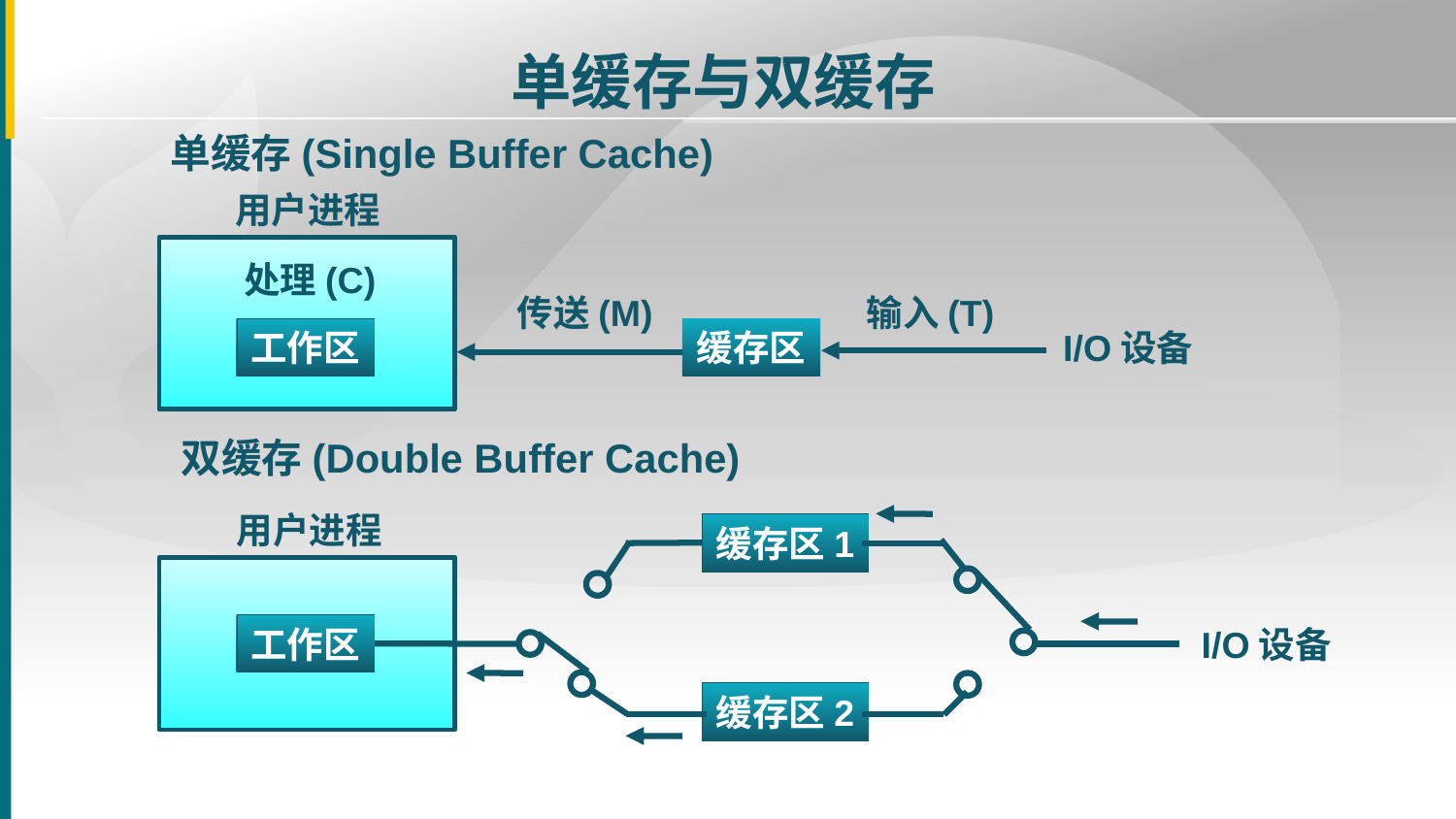

单缓存与双缓存
单缓存(Single Buffer Cache)
用户进程

处理(C)
传送(M)
工作区
输入(T)
I/O设备
缓存区
双缓存(Double Buffer Cache)
用户进程

工作区

缓存区1

I/O设备

缓存区2